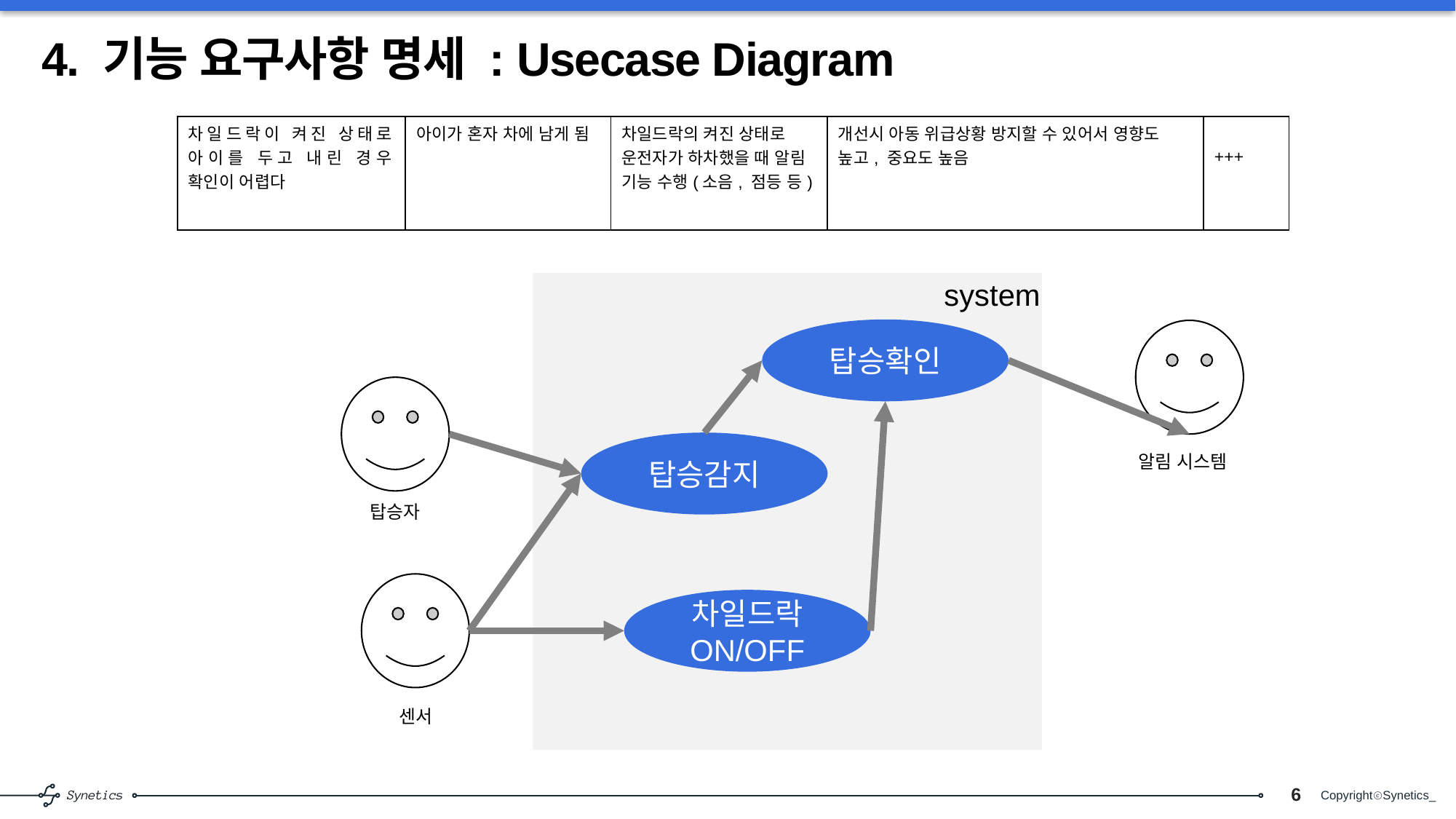

# 4. 기능 요구사항 명세 : Usecase Diagram
| 차일드락이 켜진 상태로 아이를 두고 내린 경우 확인이 어렵다 | 아이가 혼자 차에 남게 됨 | 차일드락의 켜진 상태로 운전자가 하차했을 때 알림 기능 수행(소음, 점등 등) | 개선시 아동 위급상황 방지할 수 있어서 영향도 높고, 중요도 높음 | +++ |
| --- | --- | --- | --- | --- |
system

탑승확인

탑승감지
알림 시스템
탑승자

차일드락 ON/OFF
센서